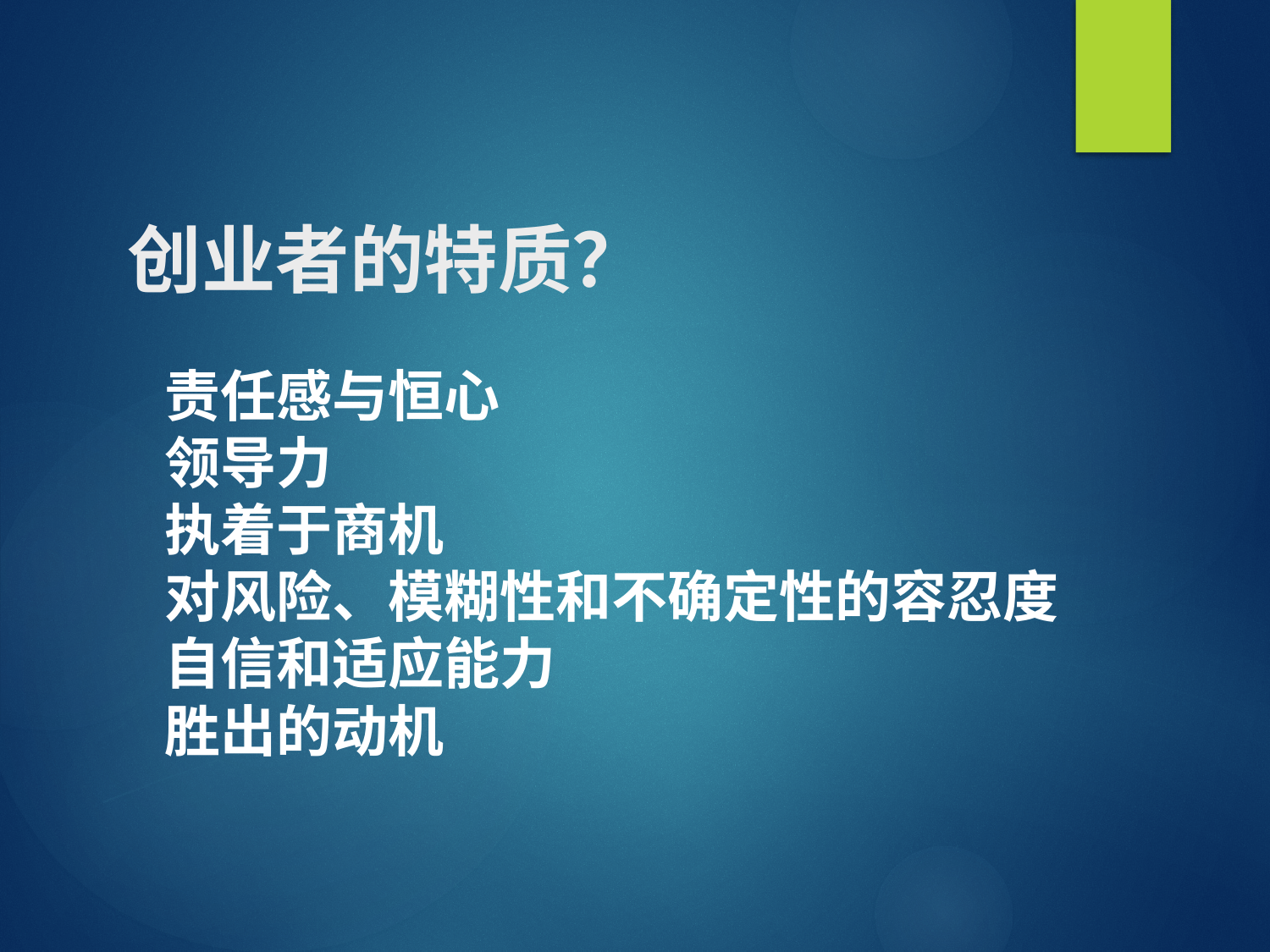

# 创业者的特质？
责任感与恒心
领导力
执着于商机
对风险、模糊性和不确定性的容忍度
自信和适应能力
胜出的动机